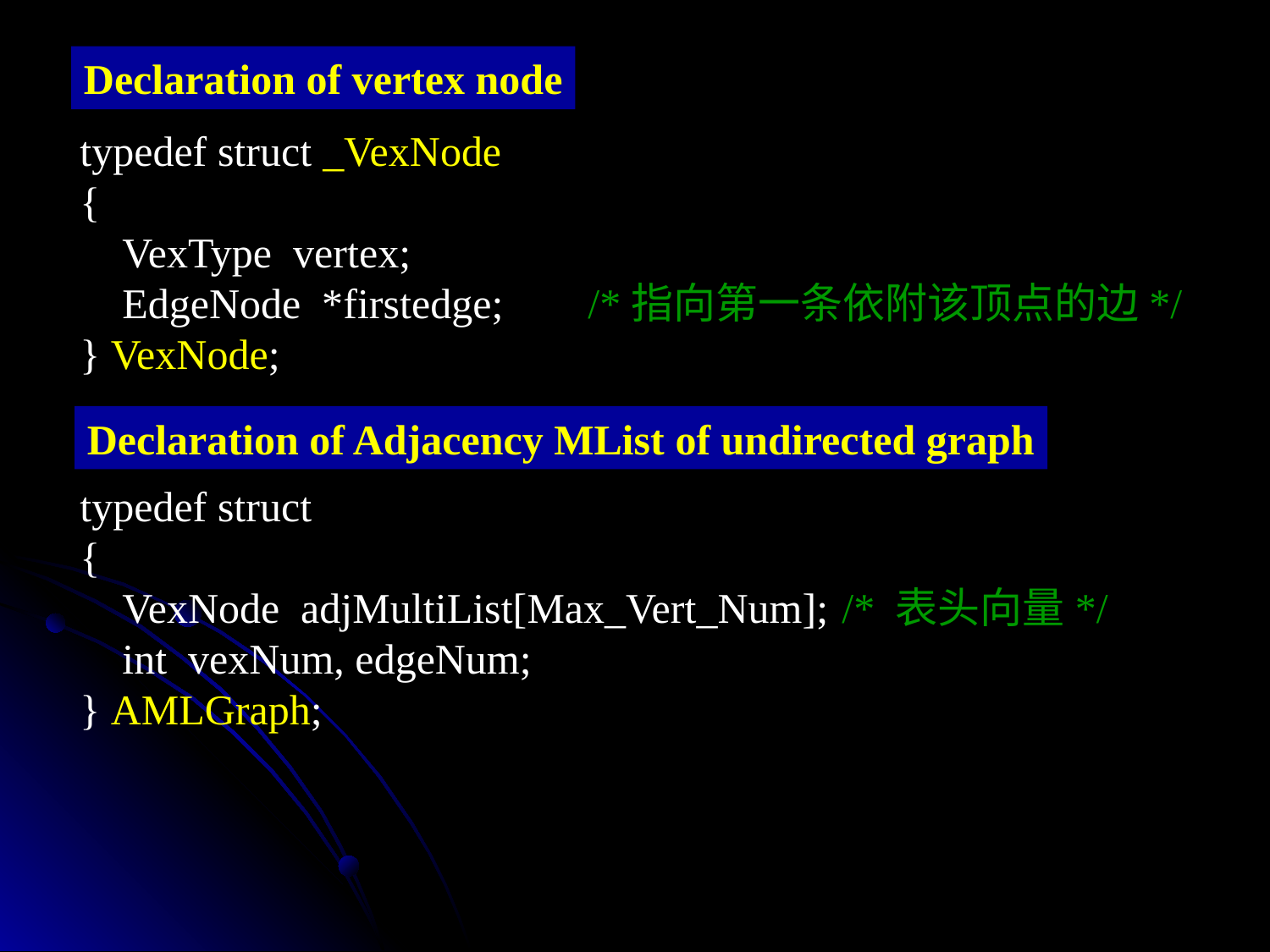

typedef struct _VexNode
{
    VexType  vertex;
    EdgeNode  *firstedge;	/*指向第一条依附该顶点的边*/
} VexNode;

typedef struct
{
    VexNode  adjMultiList[Max_Vert_Num];	/* 表头向量*/
    int  vexNum, edgeNum;
} AMLGraph;
Declaration of vertex node
Declaration of Adjacency MList of undirected graph